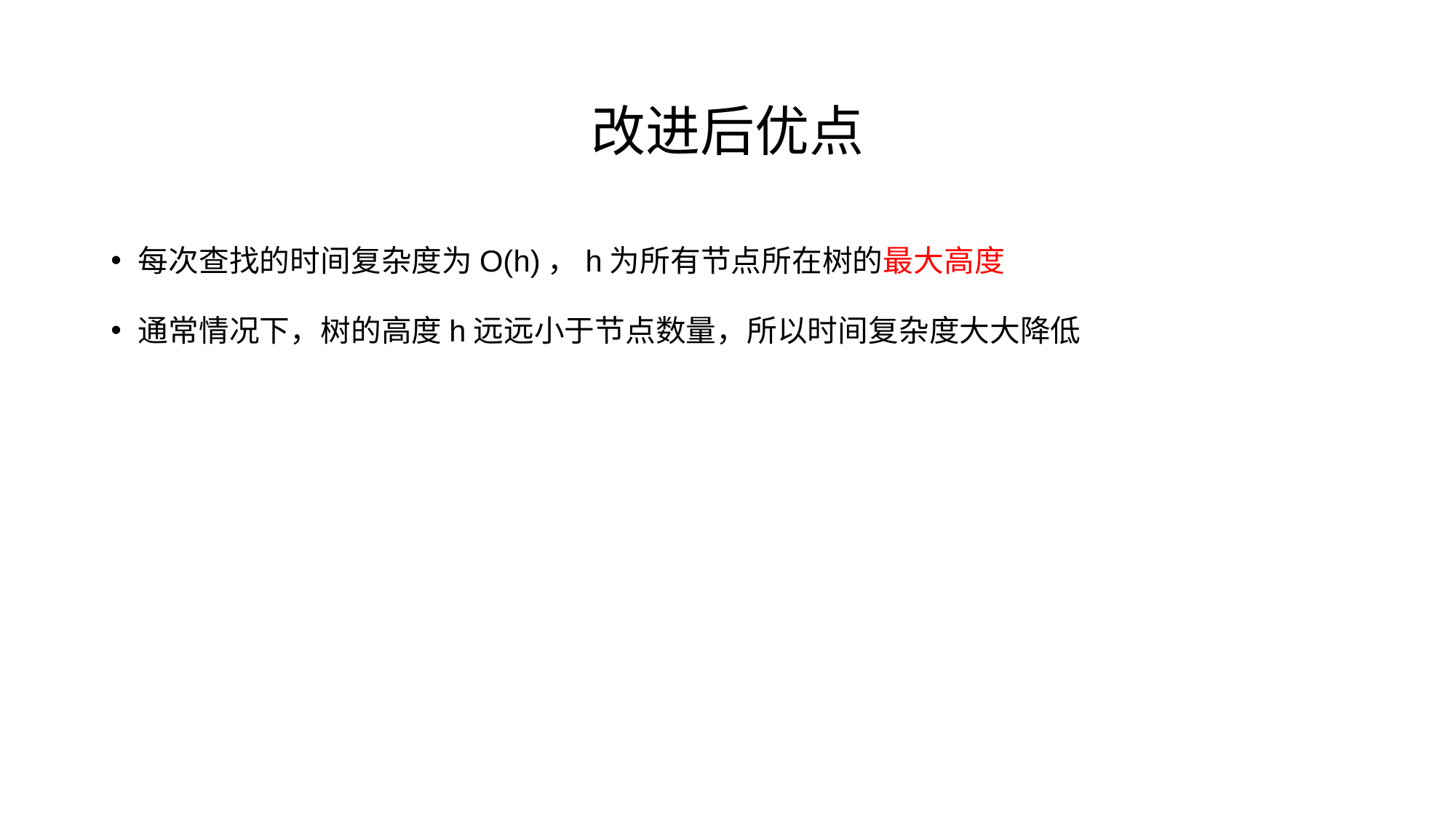

# 改进后优点
每次查找的时间复杂度为O(h)，h为所有节点所在树的最大高度
通常情况下，树的高度h远远小于节点数量，所以时间复杂度大大降低